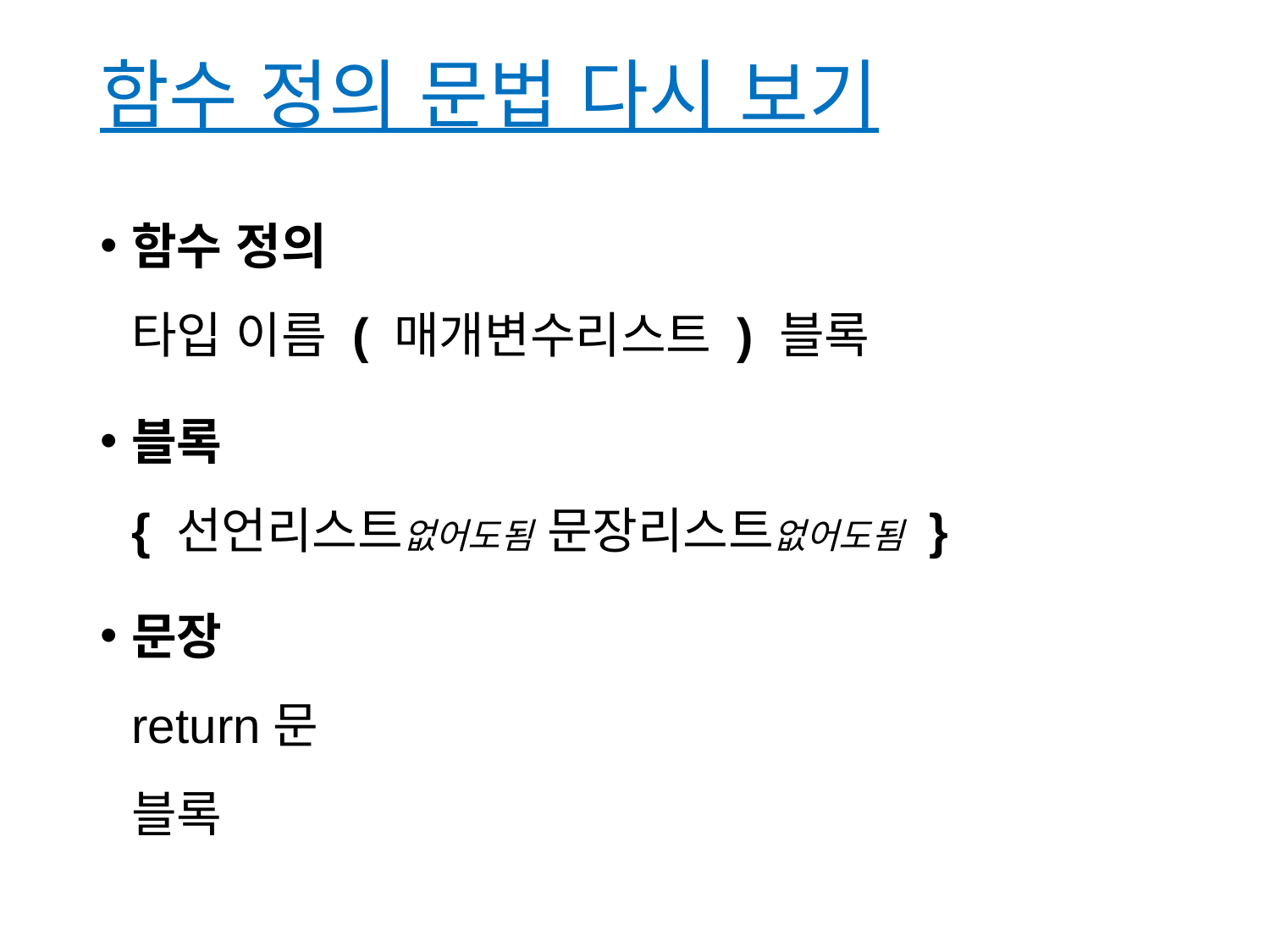

# 함수 정의 문법 다시 보기
함수 정의
타입 이름 ( 매개변수리스트 ) 블록
블록
{ 선언리스트없어도됨 문장리스트없어도됨 }
문장
return문
블록
C (2025)
19